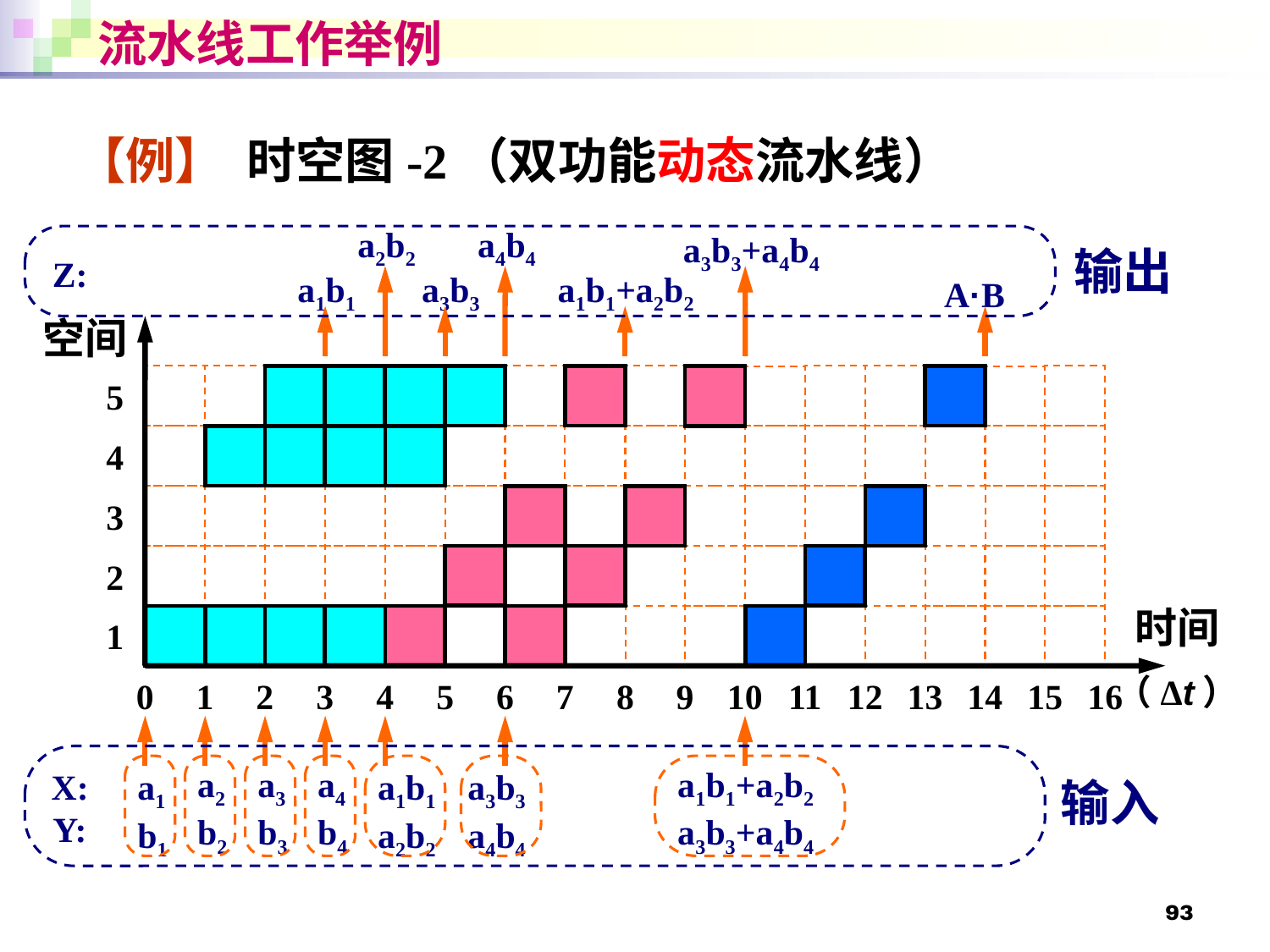

# 流水线工作举例
【例】  时空图-2（双功能动态流水线）

a2b2
a4b4
a3b3+a4b4

输出
Z:
a1b1
a3b3
a1b1+a2b2

A·B
空间

5
4
3
2
1

时间
（Δt）

0
1
2
3
4
5
6
7
8
9
10
11
12
13
14
15
16

a2
b2
a3
b3
a4
b4
a1b1+a2b2
a3b3+a4b4

X:
Y:
a1
b1
a1b1
a2b2
a3b3
a4b4
输入
93